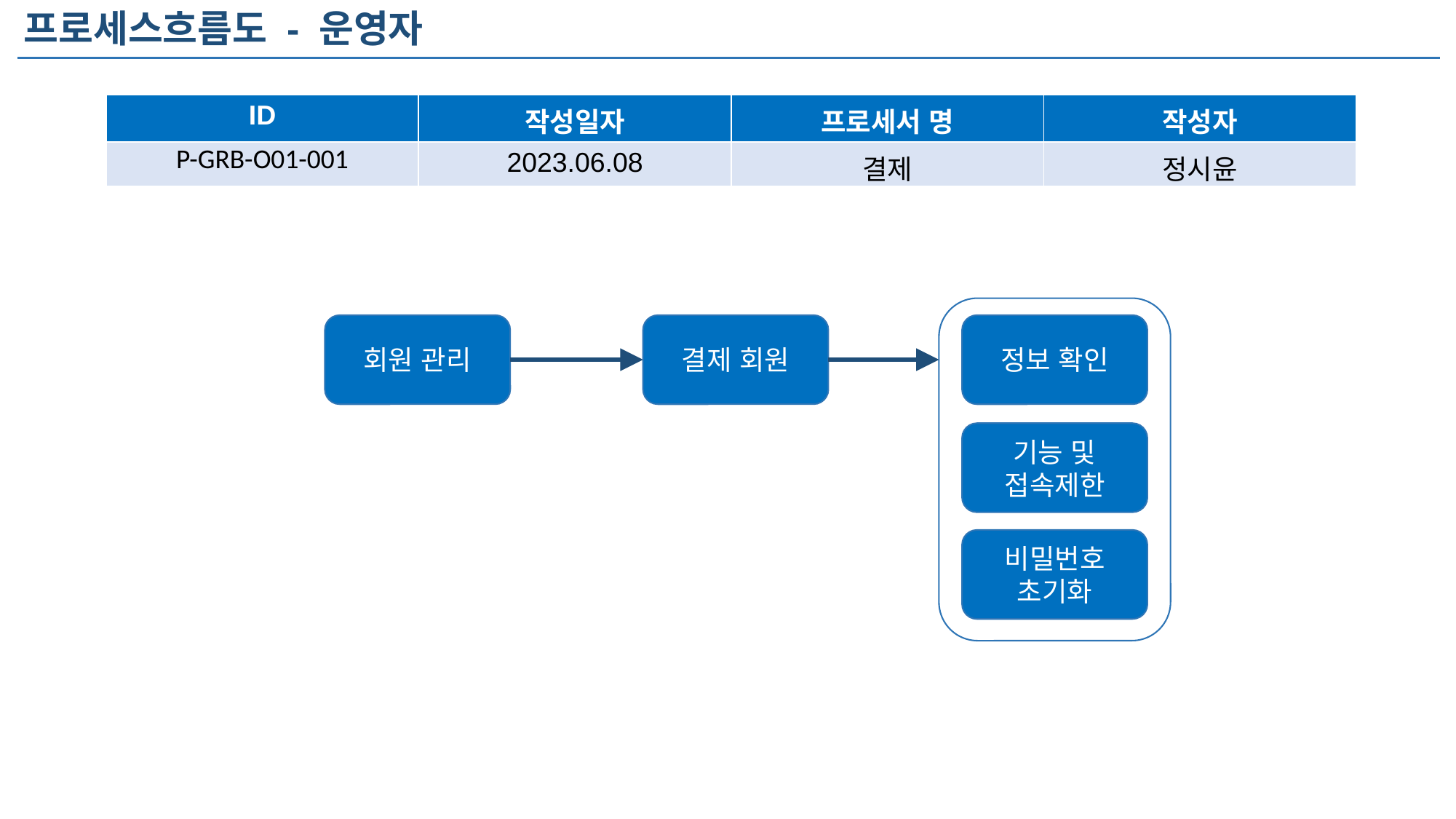

프로세스흐름도 - 운영자
| ID | 작성일자 | 프로세서 명 | 작성자 |
| --- | --- | --- | --- |
| P-GRB-O01-001 | 2023.06.08 | 결제 | 정시윤 |

회원 관리
결제 회원
정보 확인
기능 및 접속제한
비밀번호 초기화